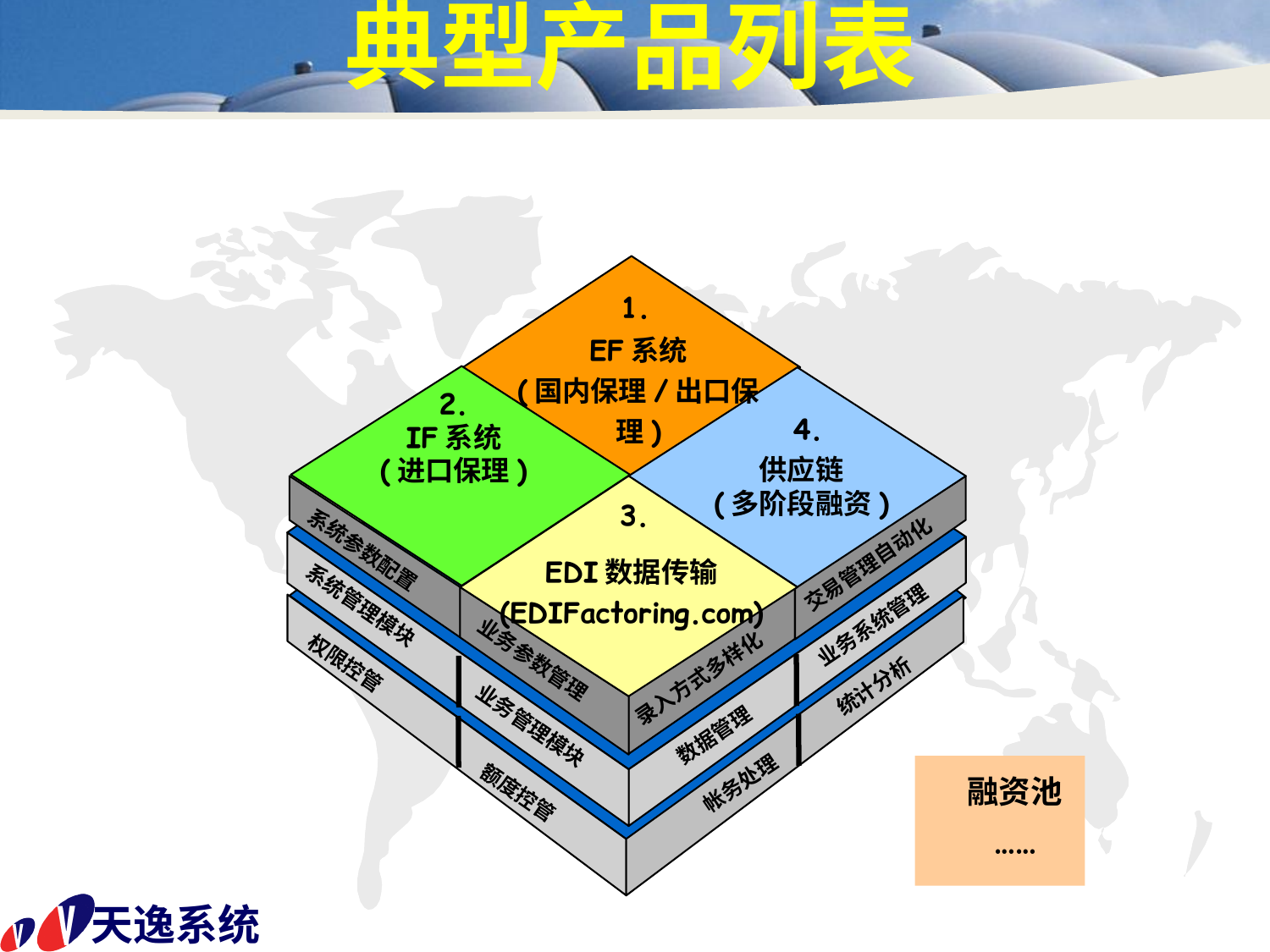

# 典型产品列表

1.
EF系统
(国内保理/出口保理)

2.
IF系统
(进口保理)
4.
供应链
(多阶段融资)

3.

系统参数配置

交易管理自动化
EDI数据传输
(EDIFactoring.com)

系统管理模块

业务系统管理
业务参数管理
权限控管

录入方式多样化
统计分析
业务管理模块

数据管理

帐务处理
额度控管

融资池
……